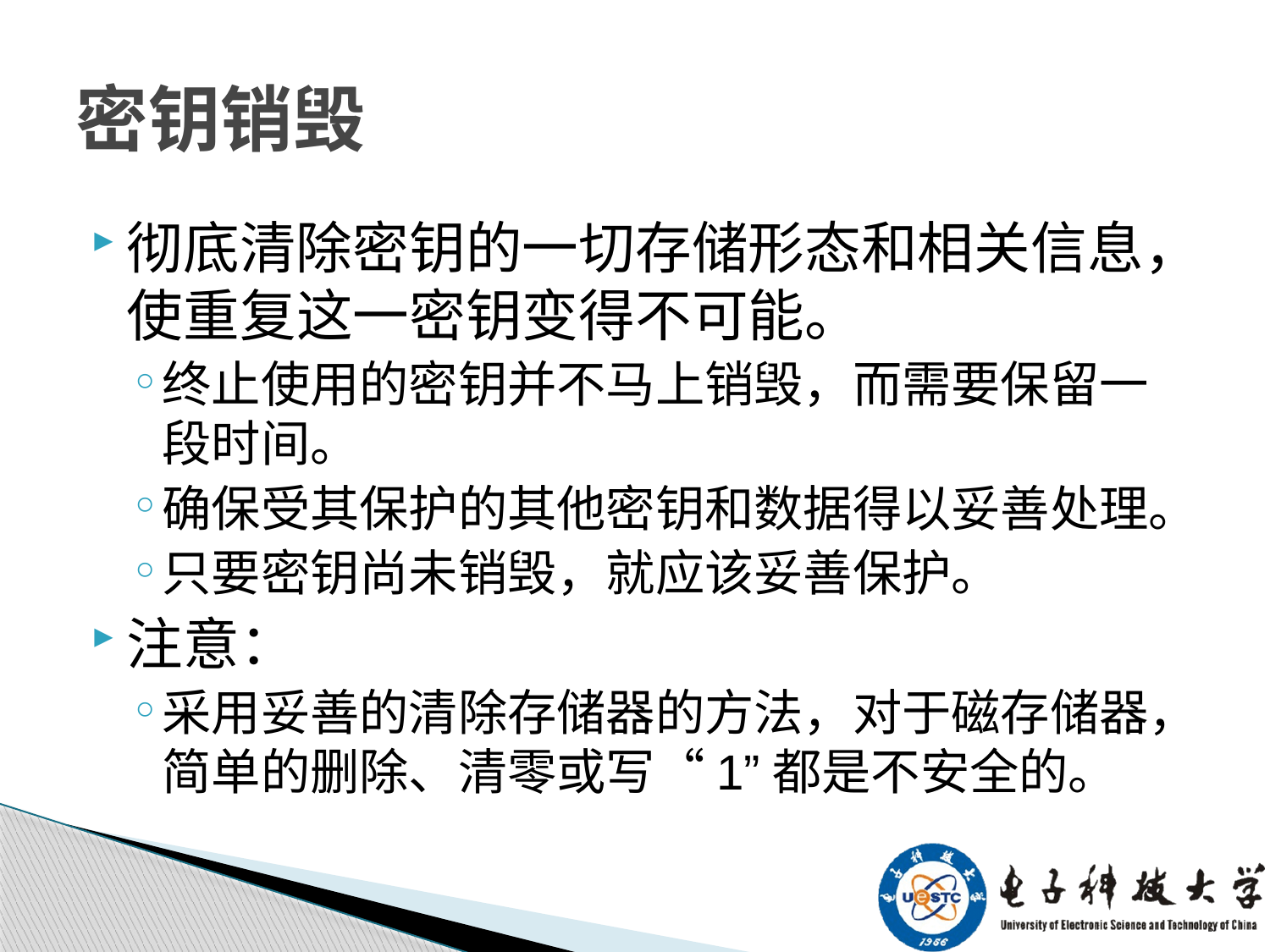

# 密钥销毁
彻底清除密钥的一切存储形态和相关信息，使重复这一密钥变得不可能。
终止使用的密钥并不马上销毁，而需要保留一段时间。
确保受其保护的其他密钥和数据得以妥善处理。
只要密钥尚未销毁，就应该妥善保护。
注意：
采用妥善的清除存储器的方法，对于磁存储器，简单的删除、清零或写“1”都是不安全的。